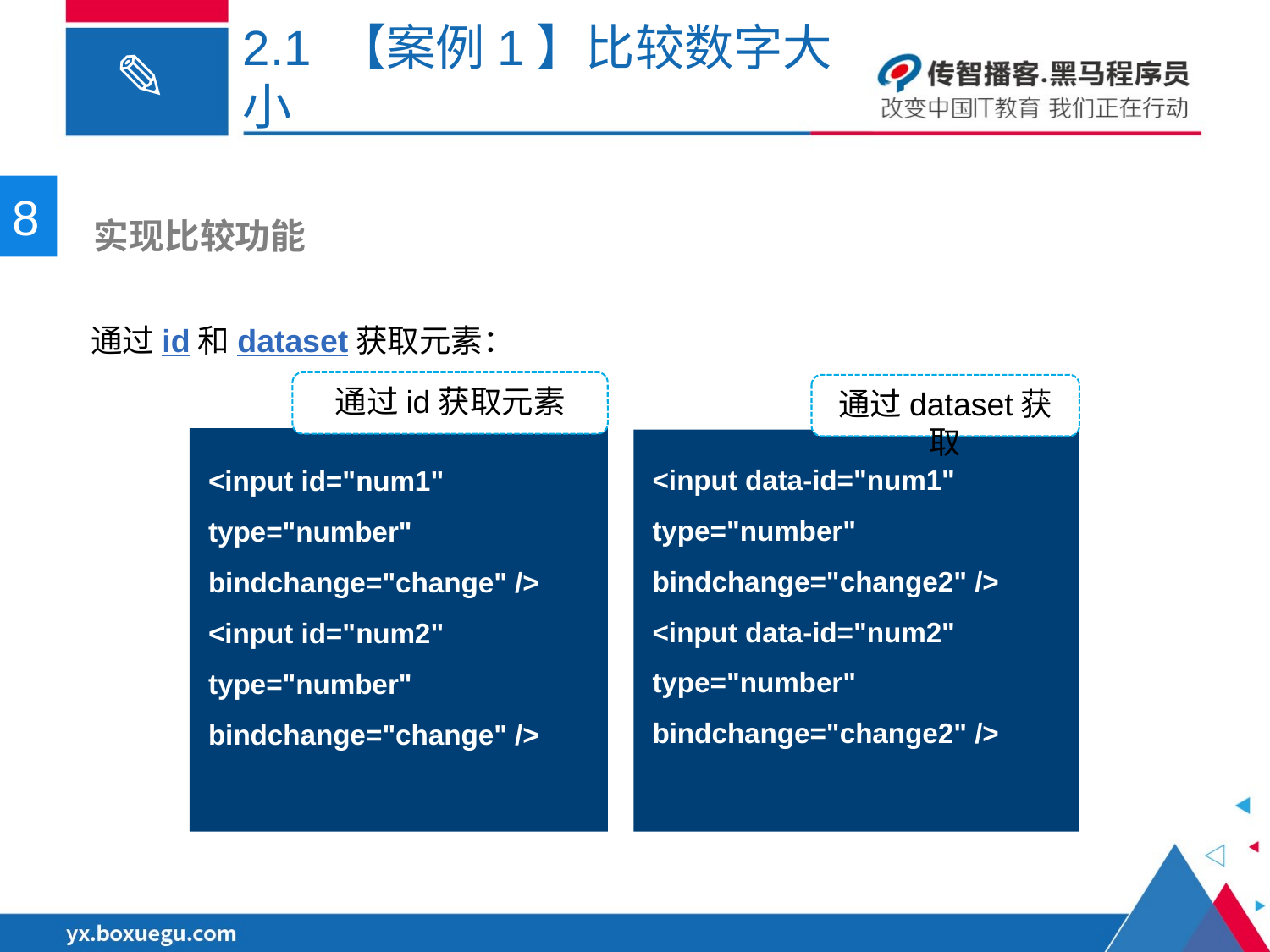

# 2.1 【案例1】比较数字大小

8
  实现比较功能
通过id和dataset获取元素：
通过id获取元素
通过dataset获取

<input id="num1" type="number" bindchange="change" />
<input id="num2" type="number" bindchange="change" />

<input data-id="num1" type="number" bindchange="change2" />
<input data-id="num2" type="number" bindchange="change2" />